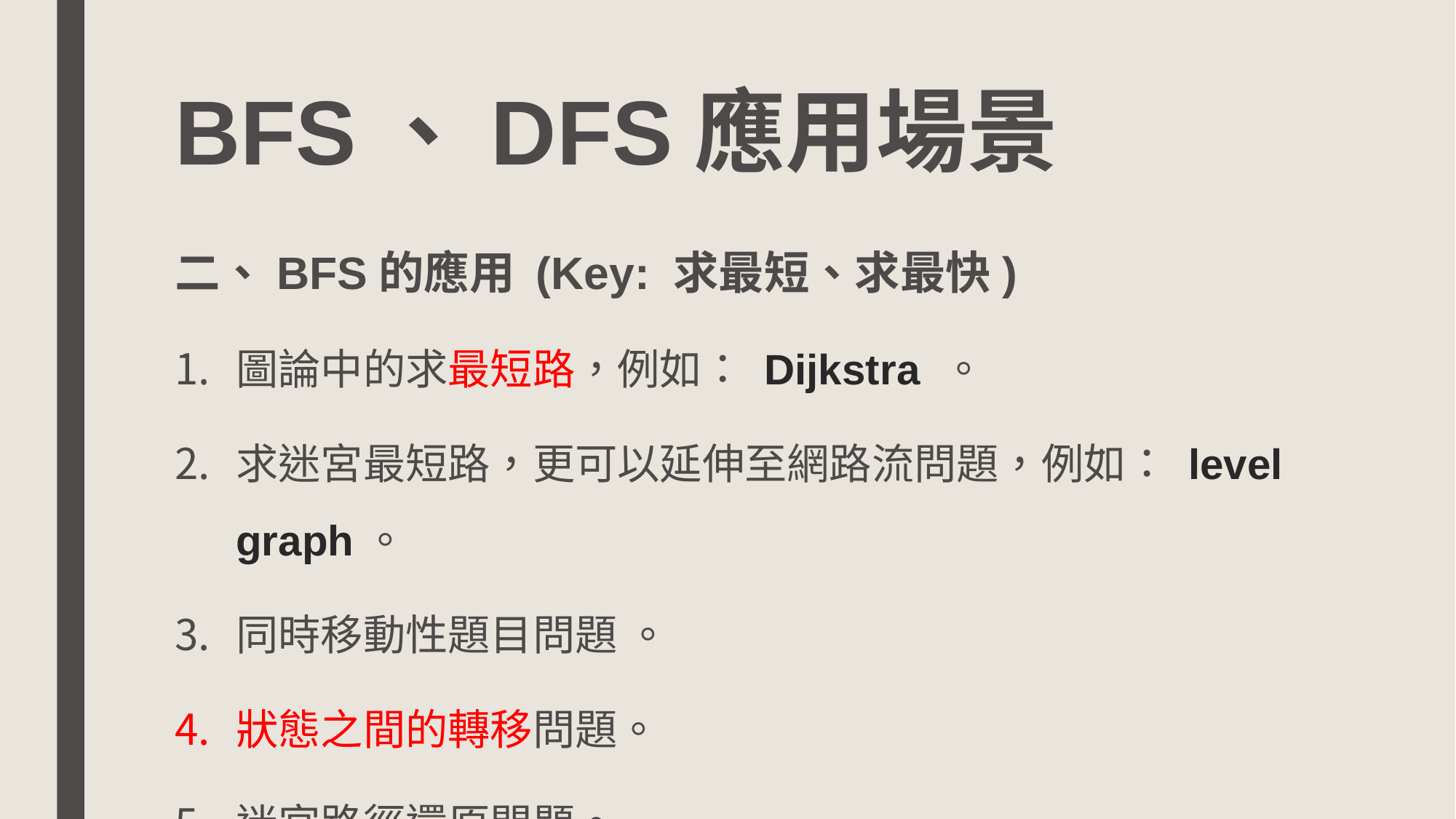

# BFS、DFS應用場景
二、BFS的應用 (Key: 求最短、求最快)
圖論中的求最短路，例如： Dijkstra 。
求迷宮最短路，更可以延伸至網路流問題，例如： level graph。
同時移動性題目問題 。
狀態之間的轉移問題。
迷宮路徑還原問題。